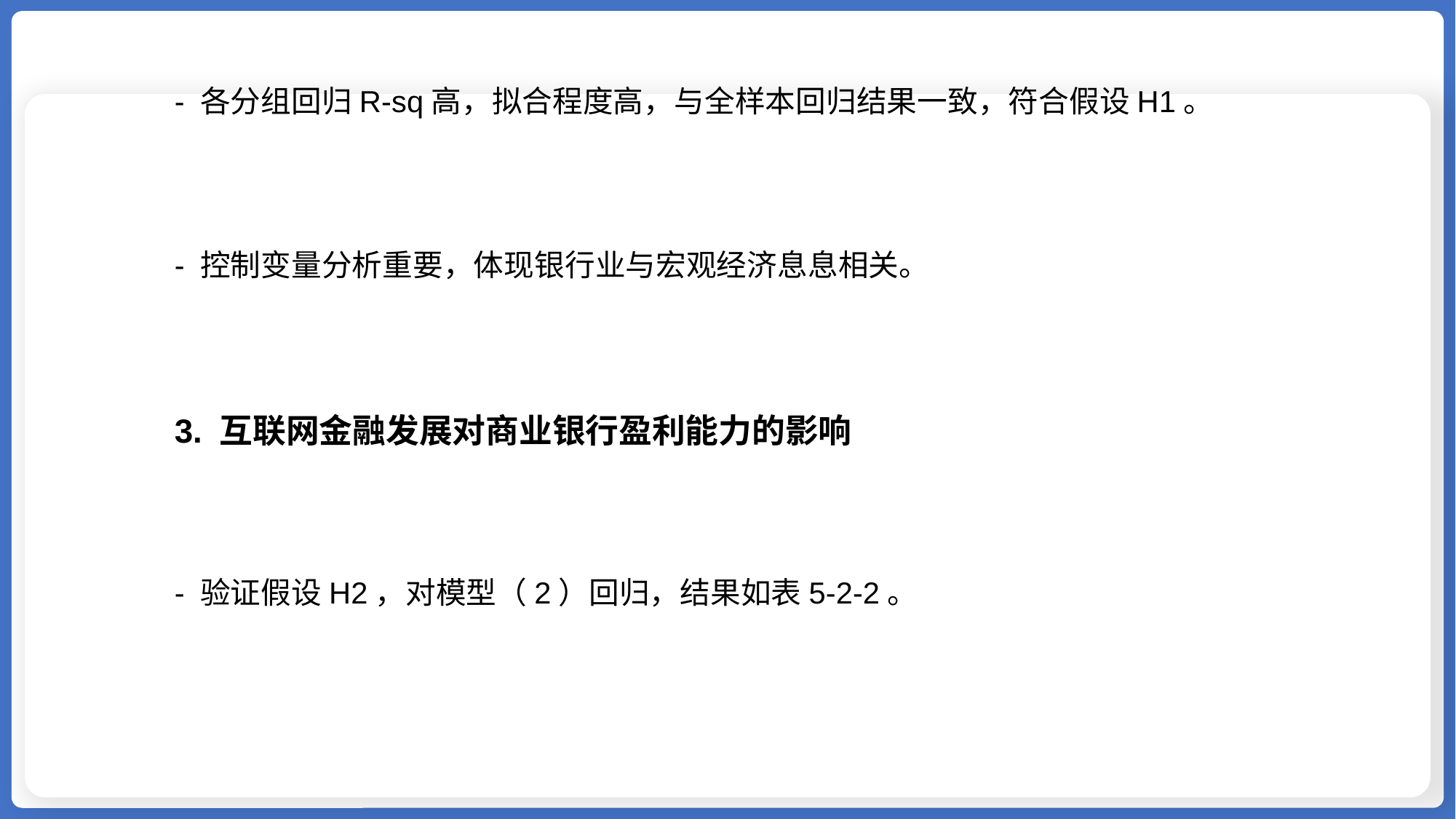

- 各分组回归R-sq高，拟合程度高，与全样本回归结果一致，符合假设H1。

- 控制变量分析重要，体现银行业与宏观经济息息相关。
3. 互联网金融发展对商业银行盈利能力的影响
- 验证假设H2，对模型（2）回归，结果如表5-2-2。